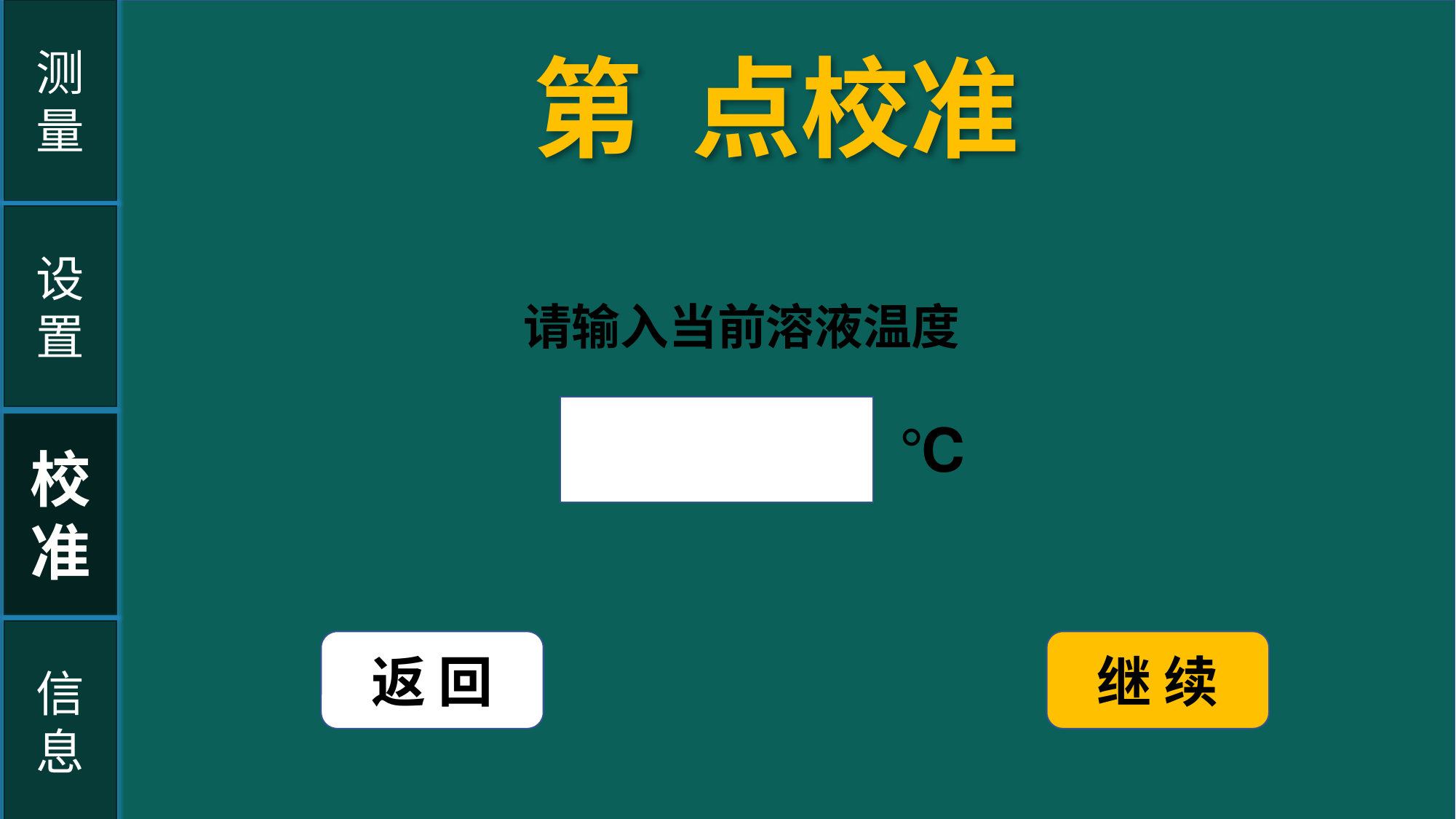

测
量
第  点校准
设置
请输入当前溶液温度

℃
校
准
信
息
返 回
继 续